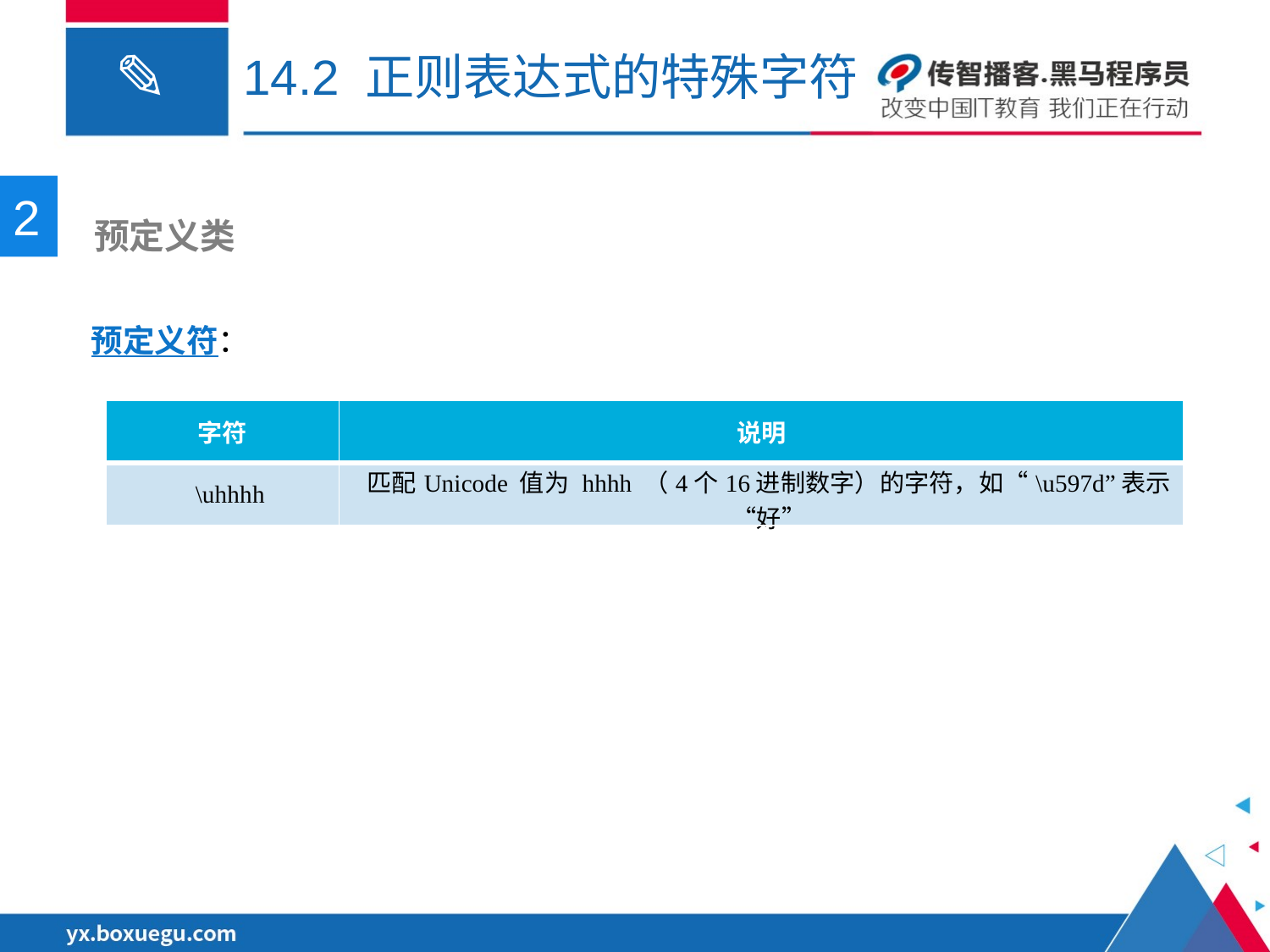

# 14.2 正则表达式的特殊字符

2
  预定义类
预定义符：
| 字符 | 说明 |
| --- | --- |
| \uhhhh | 匹配Unicode 值为 hhhh （4个16进制数字）的字符，如“\u597d”表示“好” |